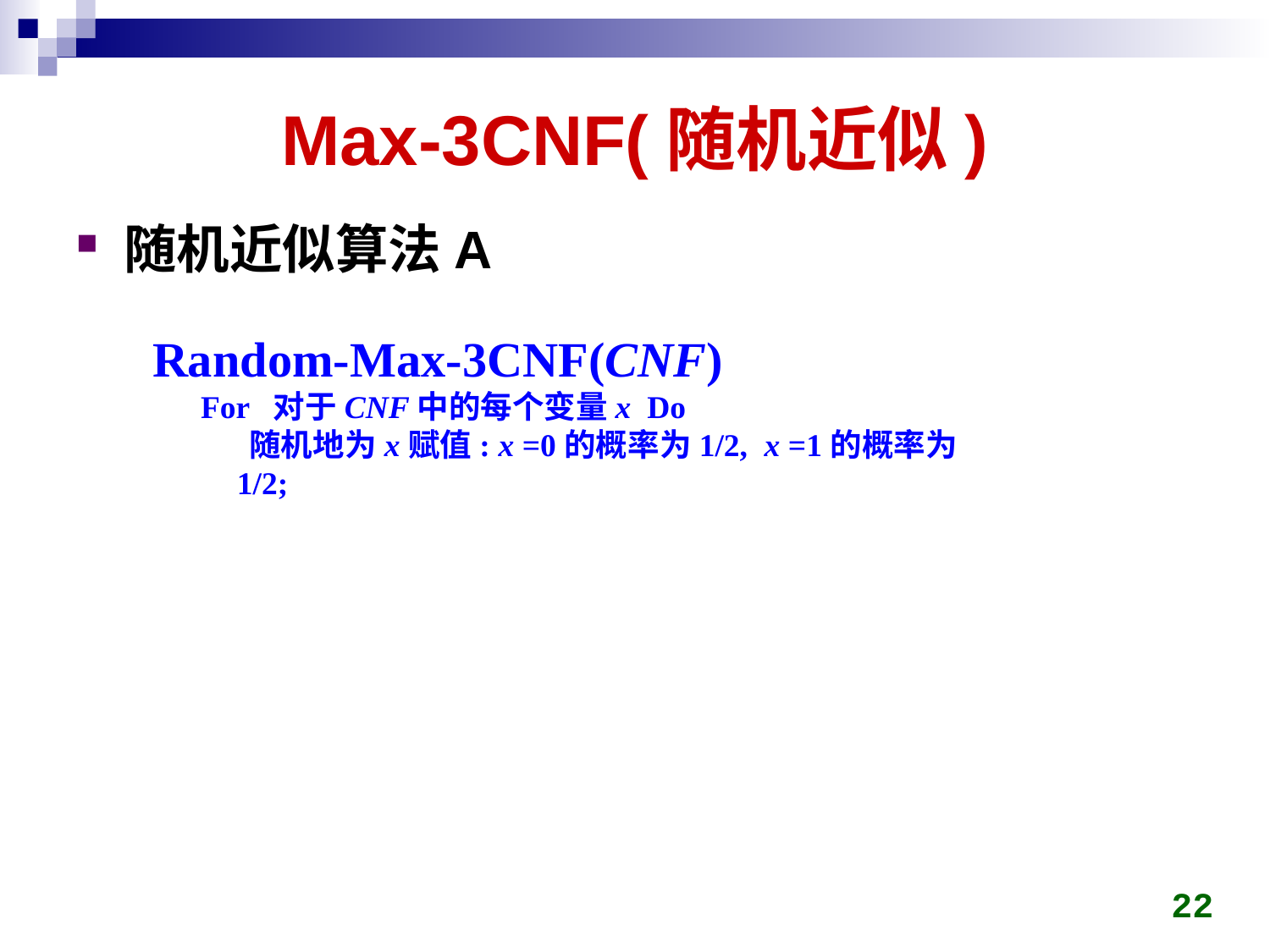

# Max-3CNF(随机近似)
随机近似算法A

Random-Max-3CNF(CNF)
      For  对于CNF中的每个变量x  Do
            随机地为x赋值: x =0的概率为1/2,  x =1的概率为1/2;
22